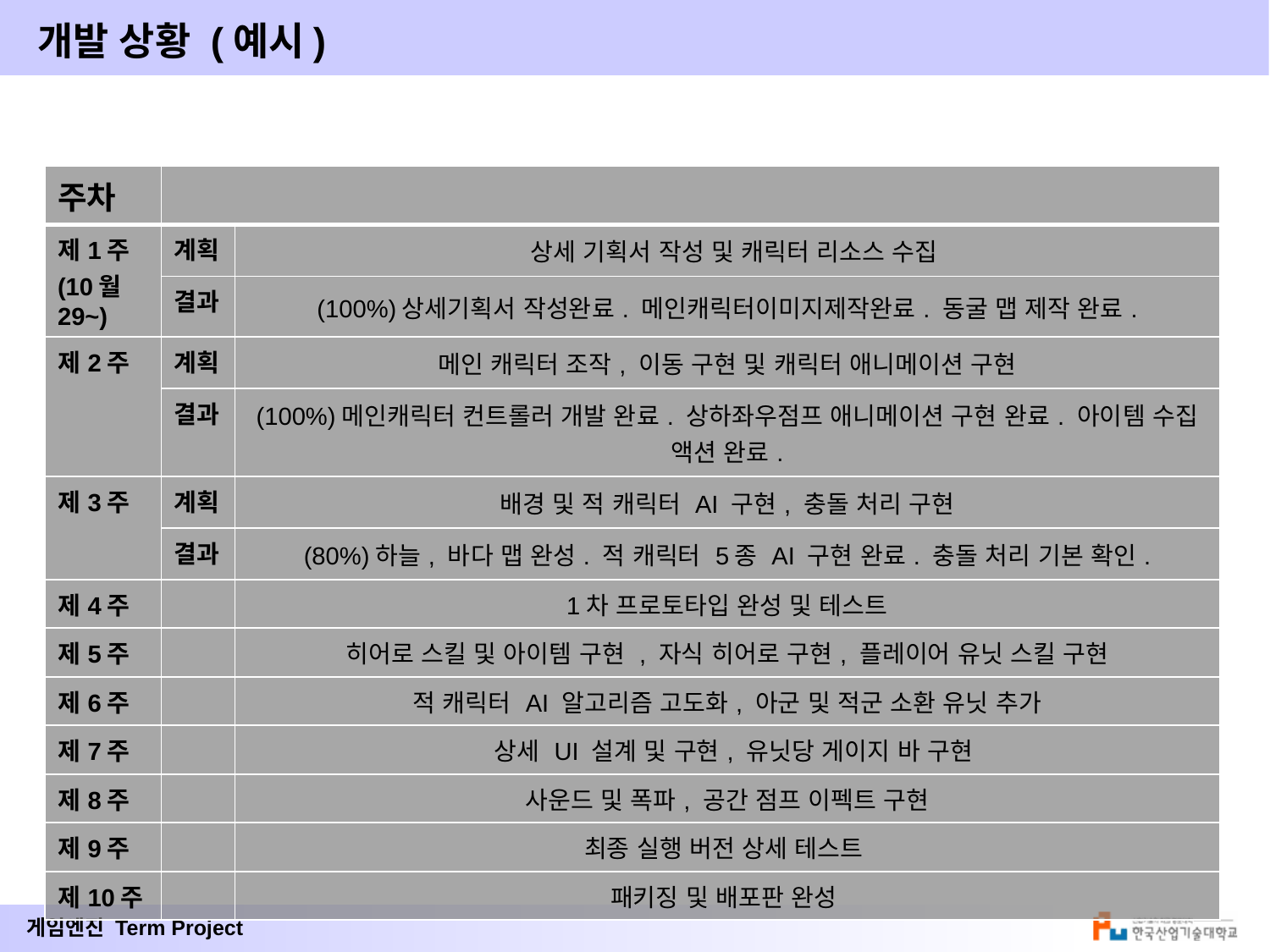

# 개발 상황 (예시)
| 주차 |  |  |
| --- | --- | --- |
| 제1주 (10월29~) | 계획 | 상세 기획서 작성 및 캐릭터 리소스 수집 |
|  | 결과 | (100%)상세기획서 작성완료. 메인캐릭터이미지제작완료. 동굴 맵 제작 완료. |
| 제2주 | 계획 | 메인 캐릭터 조작, 이동 구현 및 캐릭터 애니메이션 구현 |
|  | 결과 | (100%)메인캐릭터 컨트롤러 개발 완료. 상하좌우점프 애니메이션 구현 완료. 아이템 수집 액션 완료. |
| 제3주 | 계획 | 배경 및 적 캐릭터 AI 구현, 충돌 처리 구현 |
|  | 결과 | (80%)하늘, 바다 맵 완성. 적 캐릭터 5종 AI 구현 완료. 충돌 처리 기본 확인. |
| 제4주 |  | 1차 프로토타입 완성 및 테스트 |
| 제5주 |  | 히어로 스킬 및 아이템 구현 , 자식 히어로 구현, 플레이어 유닛 스킬 구현 |
| 제6주 |  | 적 캐릭터 AI 알고리즘 고도화, 아군 및 적군 소환 유닛 추가 |
| 제7주 |  | 상세 UI 설계 및 구현, 유닛당 게이지 바 구현 |
| 제8주 |  | 사운드 및 폭파, 공간 점프 이펙트 구현 |
| 제9주 |  | 최종 실행 버전 상세 테스트 |
| 제10주 |  | 패키징 및 배포판 완성 |